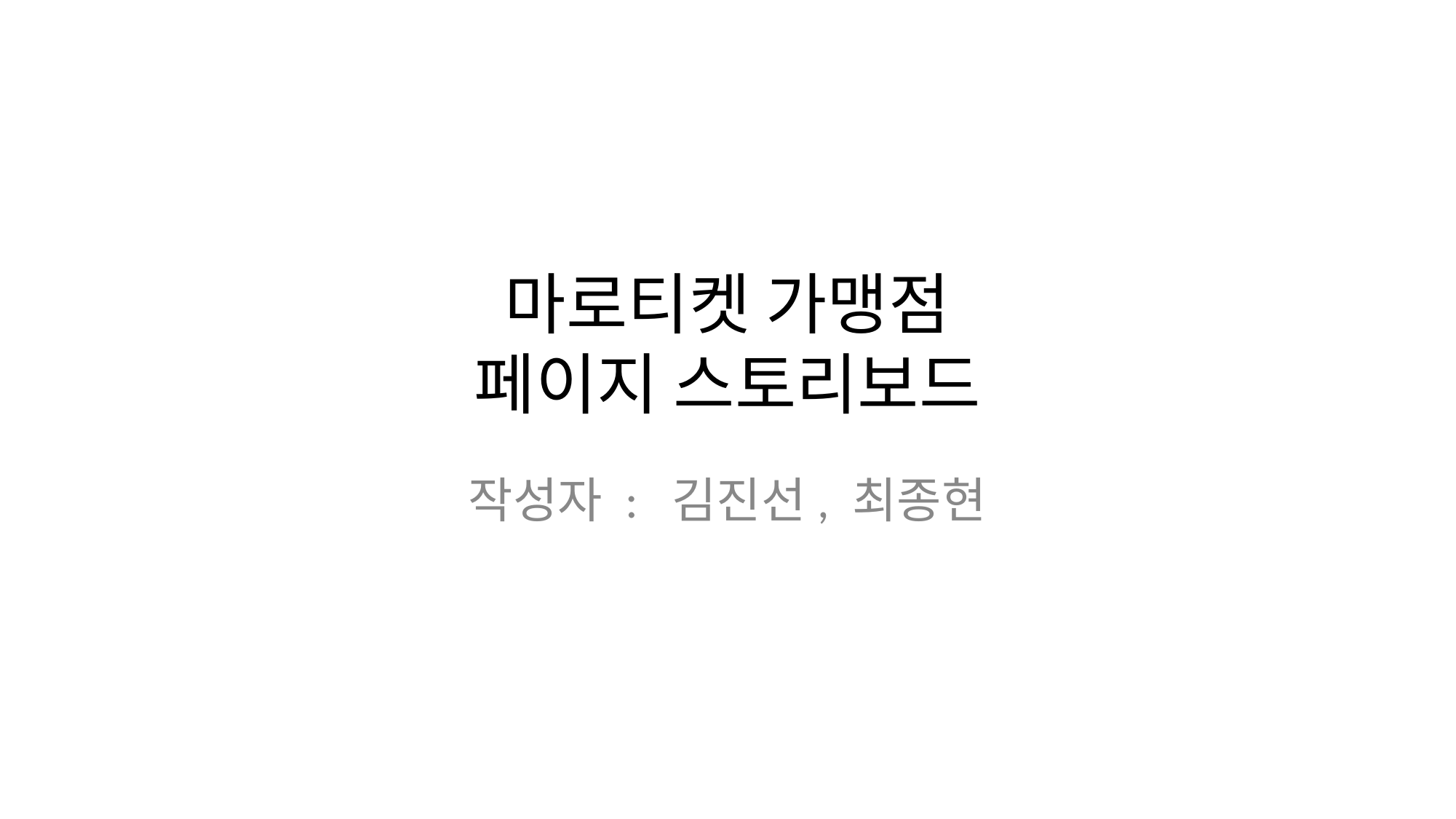

# 마로티켓 가맹점 페이지 스토리보드
작성자 :  김진선, 최종현